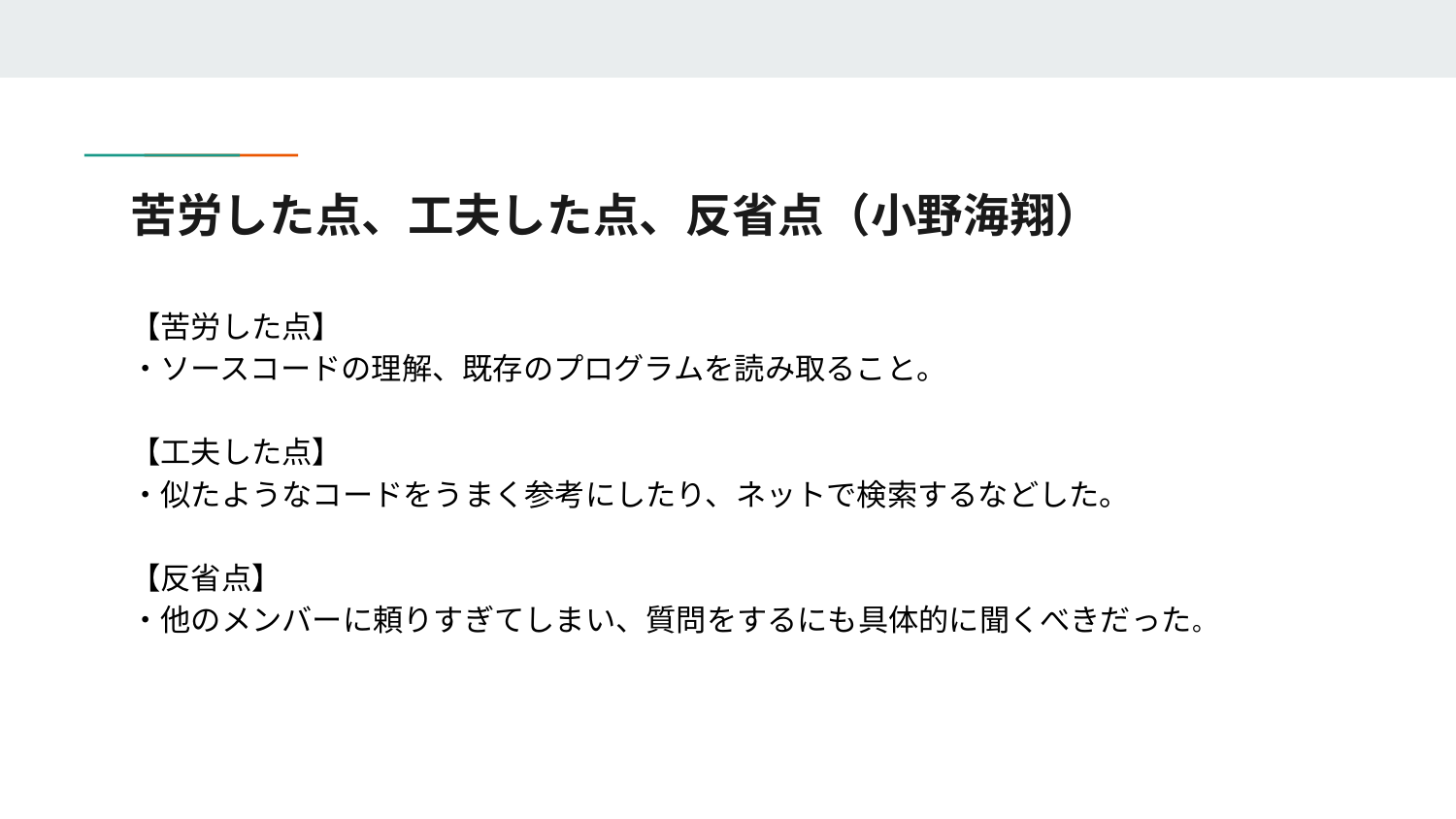

# 苦労した点、工夫した点、反省点（小野海翔）
【苦労した点】
・ソースコードの理解、既存のプログラムを読み取ること。

【工夫した点】
・似たようなコードをうまく参考にしたり、ネットで検索するなどした。

【反省点】
・他のメンバーに頼りすぎてしまい、質問をするにも具体的に聞くべきだった。